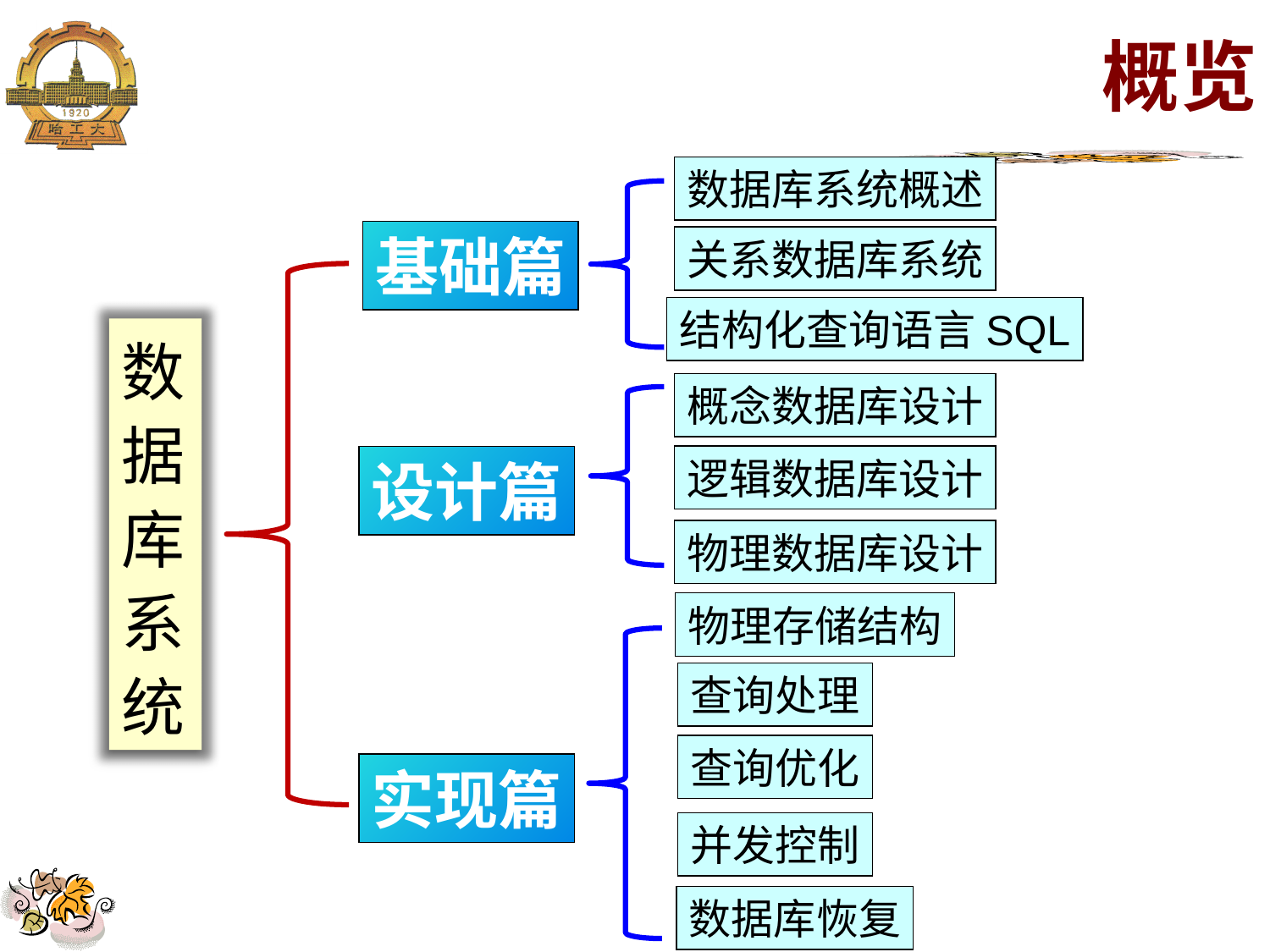

概览
数据库系统概述

基础篇
关系数据库系统

结构化查询语言SQL
数
据
库
系
统
概念数据库设计

逻辑数据库设计
设计篇
物理数据库设计
物理存储结构

查询处理
查询优化
实现篇
并发控制
数据库恢复